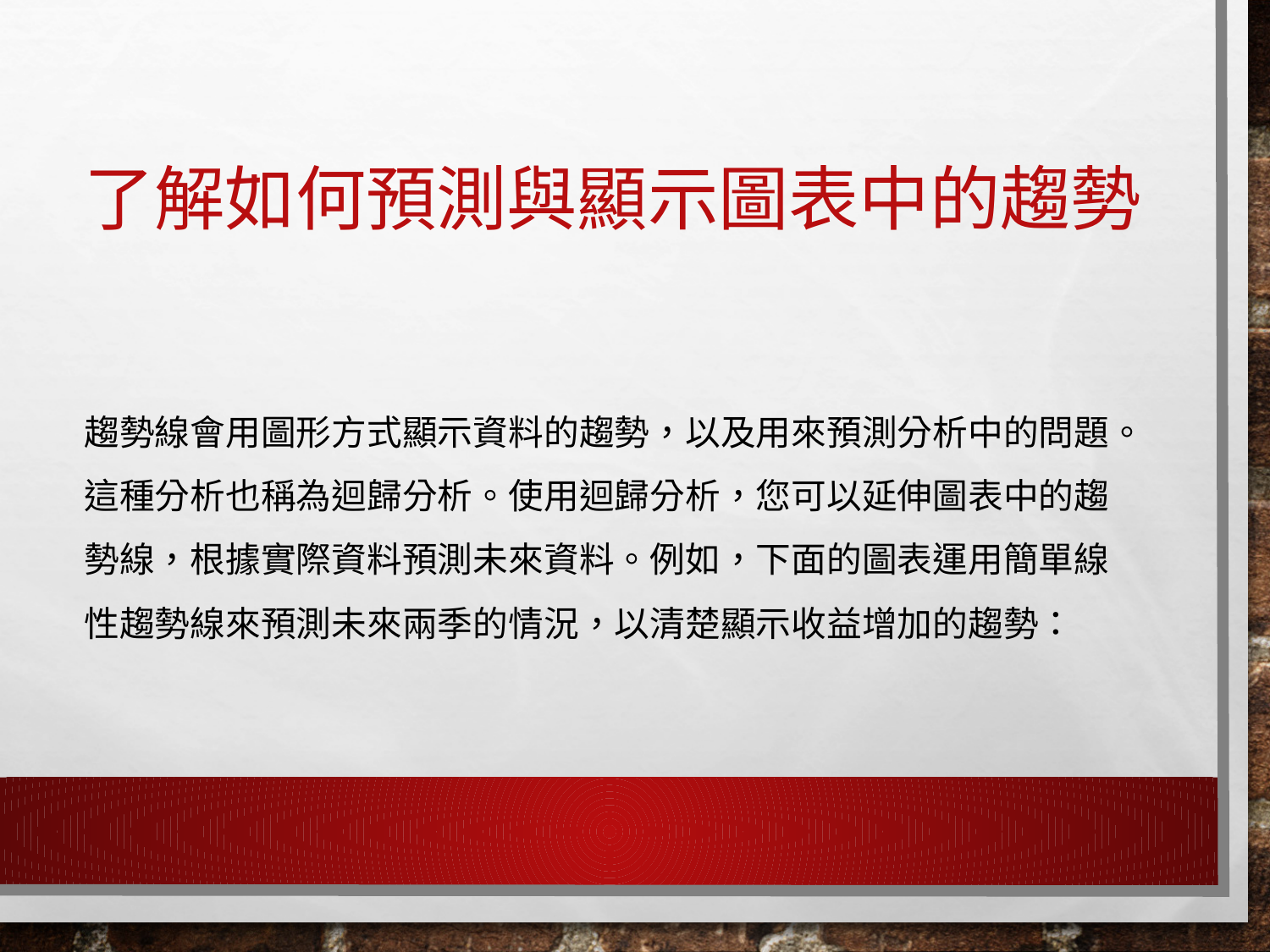

# 了解如何預測與顯示圖表中的趨勢
趨勢線會用圖形方式顯示資料的趨勢，以及用來預測分析中的問題。這種分析也稱為迴歸分析。使用迴歸分析，您可以延伸圖表中的趨勢線，根據實際資料預測未來資料。例如，下面的圖表運用簡單線性趨勢線來預測未來兩季的情況，以清楚顯示收益增加的趨勢：